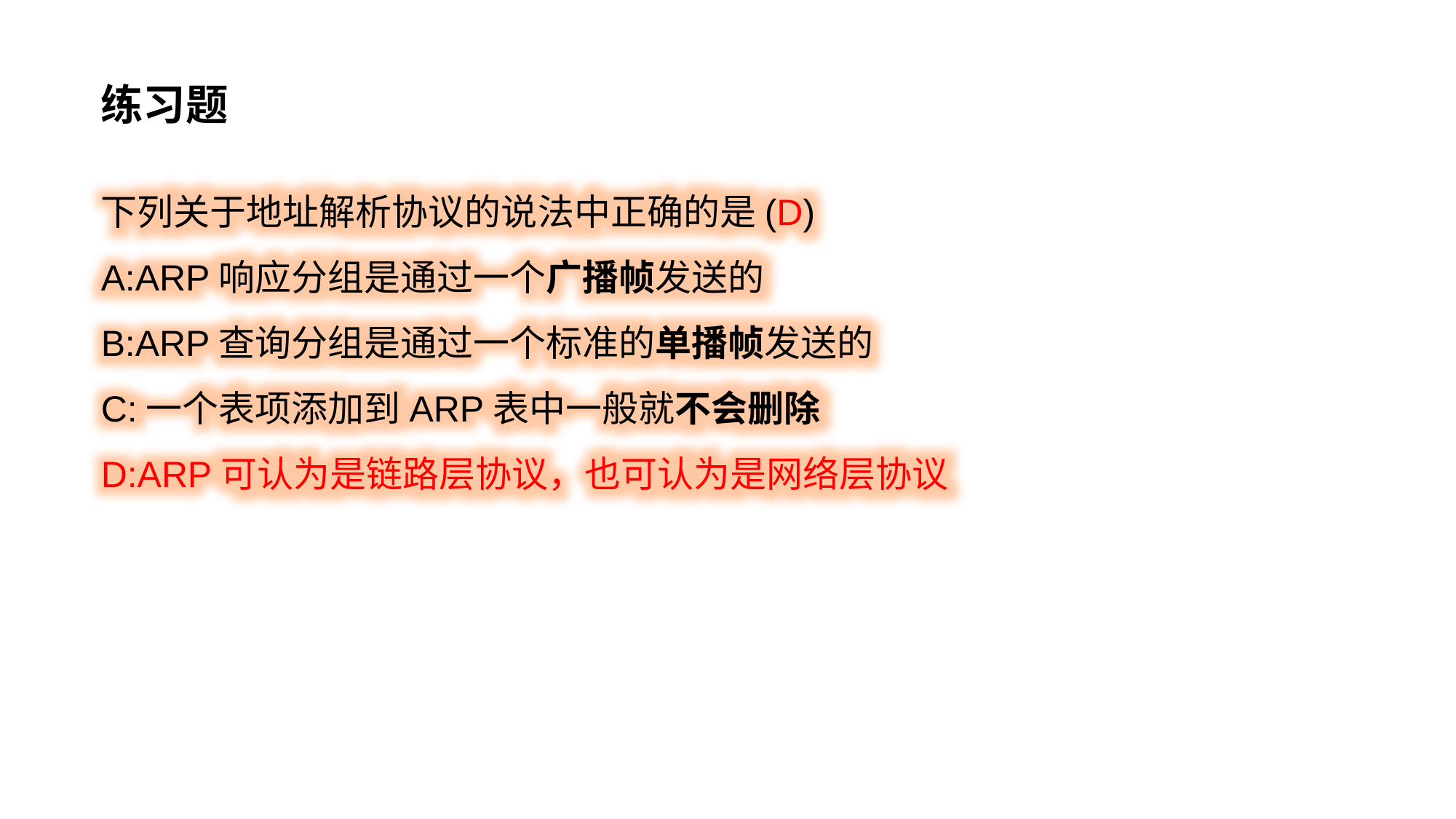

练习题
下列关于地址解析协议的说法中正确的是(D)
A:ARP响应分组是通过一个广播帧发送的
B:ARP查询分组是通过一个标准的单播帧发送的
C:一个表项添加到ARP表中一般就不会删除
D:ARP可认为是链路层协议，也可认为是网络层协议